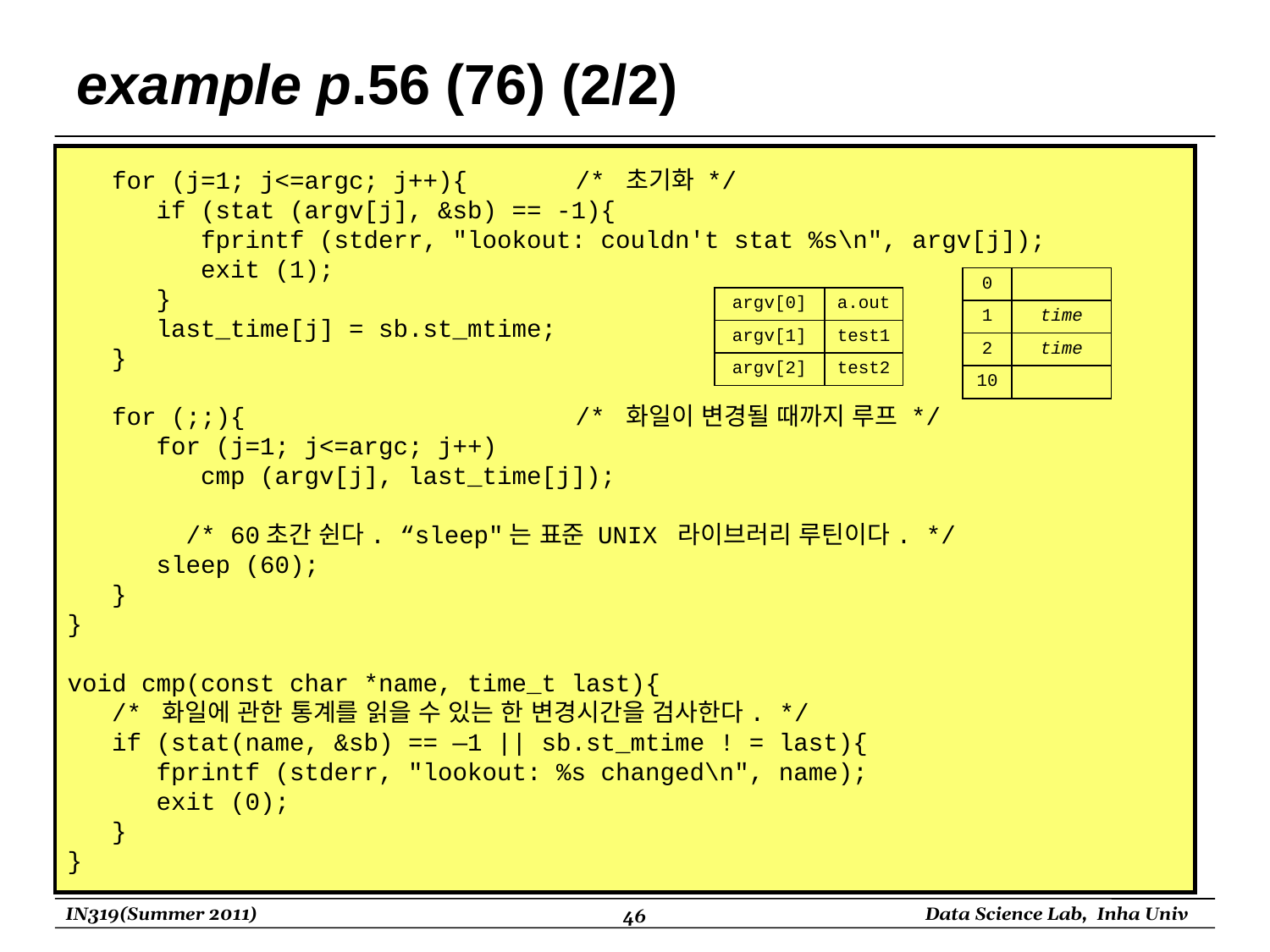

# example p.56 (76) (2/2)
   for (j=1; j<=argc; j++){	/* 초기화 */
      if (stat (argv[j], &sb) == -1){
         fprintf (stderr, "lookout: couldn't stat %s\n", argv[j]);
         exit (1);
      }
      last_time[j] = sb.st_mtime;
   }

   for (;;){			/* 화일이 변경될 때까지 루프 */
      for (j=1; j<=argc; j++)
         cmp (argv[j], last_time[j]);

        /* 60초간 쉰다. “sleep"는 표준 UNIX 라이브러리 루틴이다. */
      sleep (60);
   }
}

void cmp(const char *name, time_t last){
   /* 화일에 관한 통계를 읽을 수 있는 한 변경시간을 검사한다. */
   if (stat(name, &sb) == ―1 || sb.st_mtime ! = last){
      fprintf (stderr, "lookout: %s changed\n", name);
      exit (0);
   }
}

| 0 |  |
| --- | --- |
| 1 | time |
| 2 | time |
| 10 |  |
| argv[0] | a.out |
| --- | --- |
| argv[1] | test1 |
| argv[2] | test2 |
46